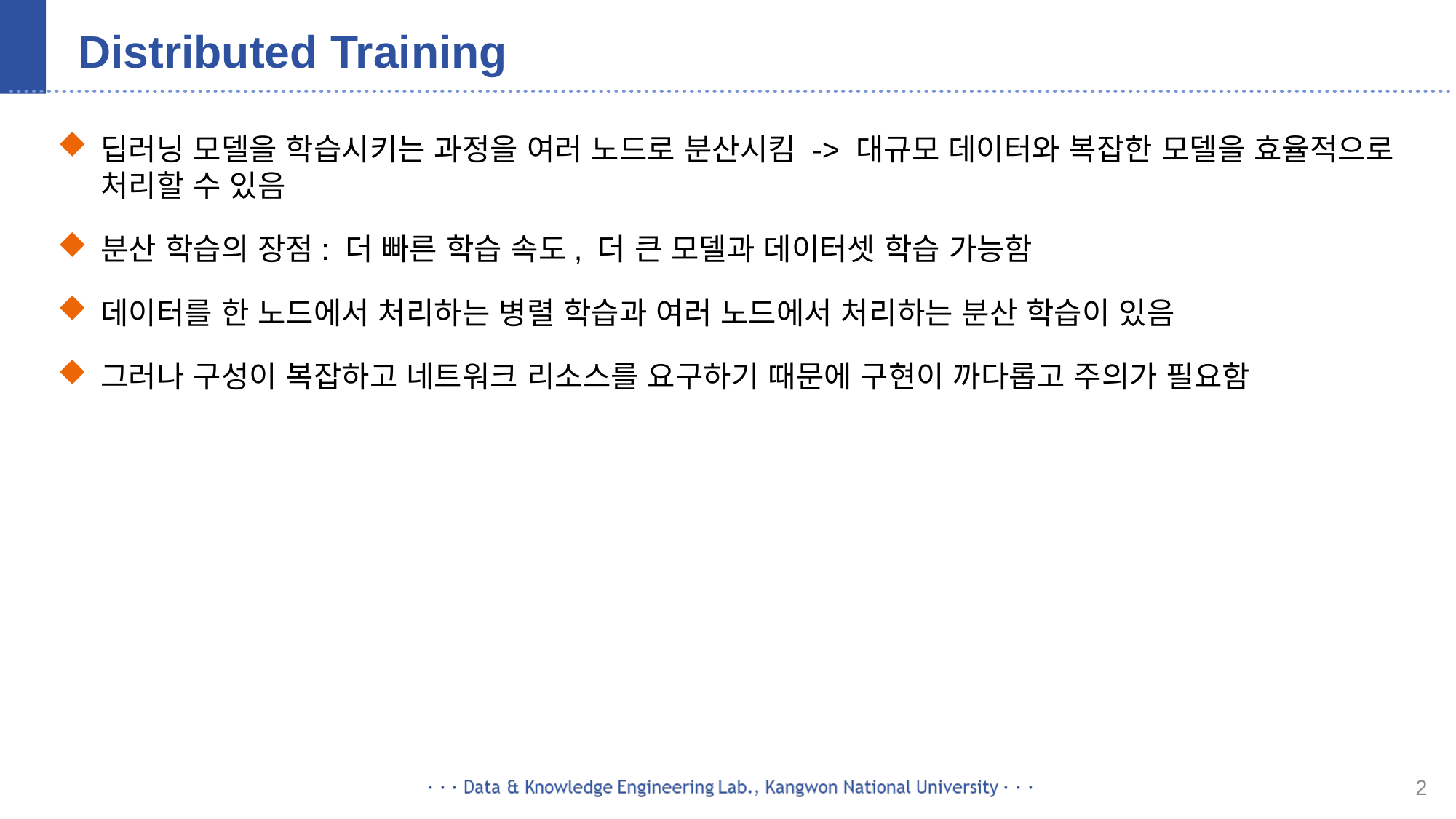

# Distributed Training
딥러닝 모델을 학습시키는 과정을 여러 노드로 분산시킴 -> 대규모 데이터와 복잡한 모델을 효율적으로 처리할 수 있음
분산 학습의 장점: 더 빠른 학습 속도, 더 큰 모델과 데이터셋 학습 가능함
데이터를 한 노드에서 처리하는 병렬 학습과 여러 노드에서 처리하는 분산 학습이 있음
그러나 구성이 복잡하고 네트워크 리소스를 요구하기 때문에 구현이 까다롭고 주의가 필요함

2